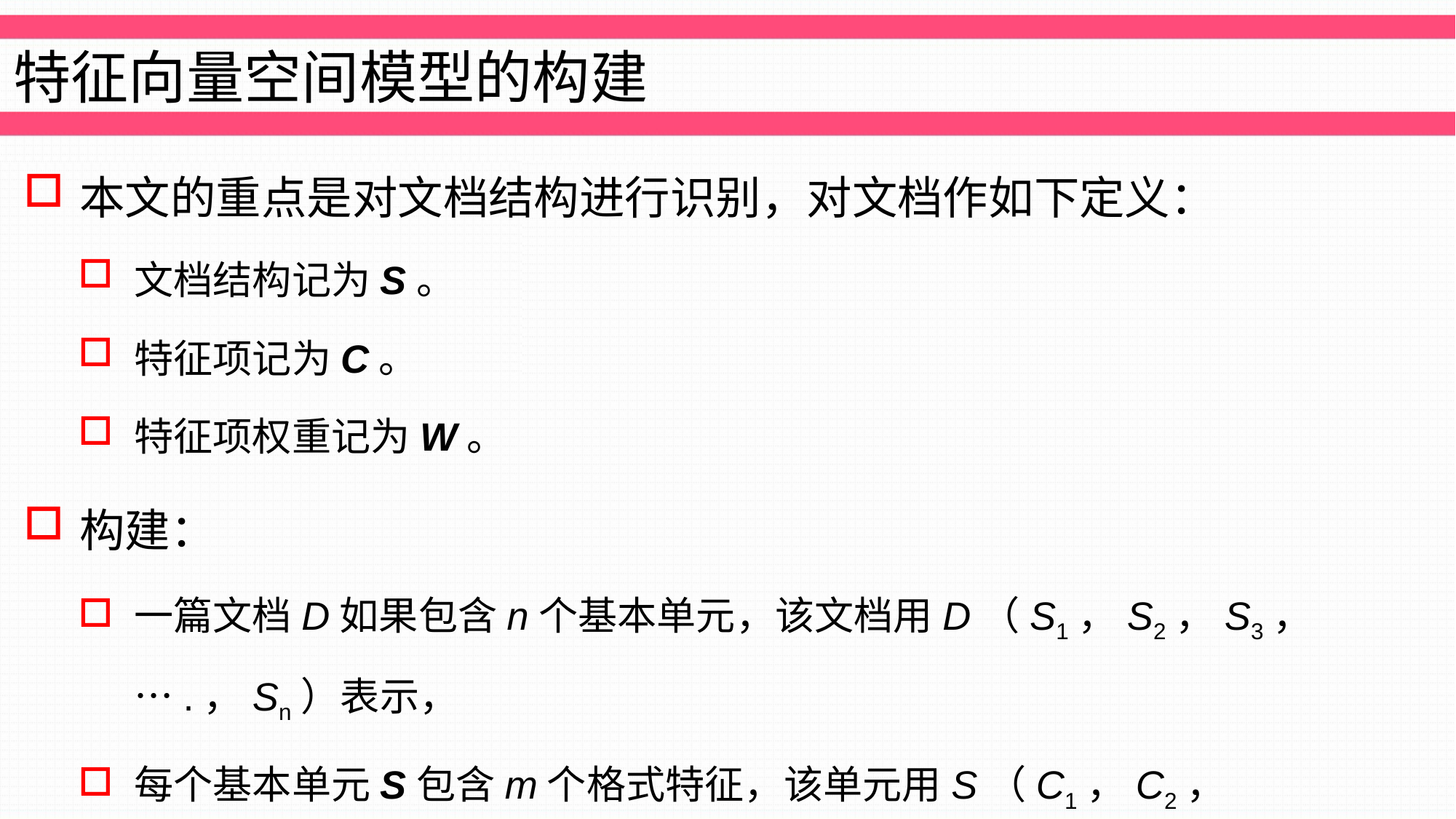

# 特征向量空间模型的构建
本文的重点是对文档结构进行识别，对文档作如下定义：
文档结构记为S。
特征项记为C。
特征项权重记为W。
构建：
一篇文档D如果包含n个基本单元，该文档用D（S1，S2，S3，….，Sn）表示，
每个基本单元S包含m个格式特征，该单元用S（C1，C2，….，Cm）描述。
对不同的文档格式特征分配一定的权重，特征权重取值基于统计实验。